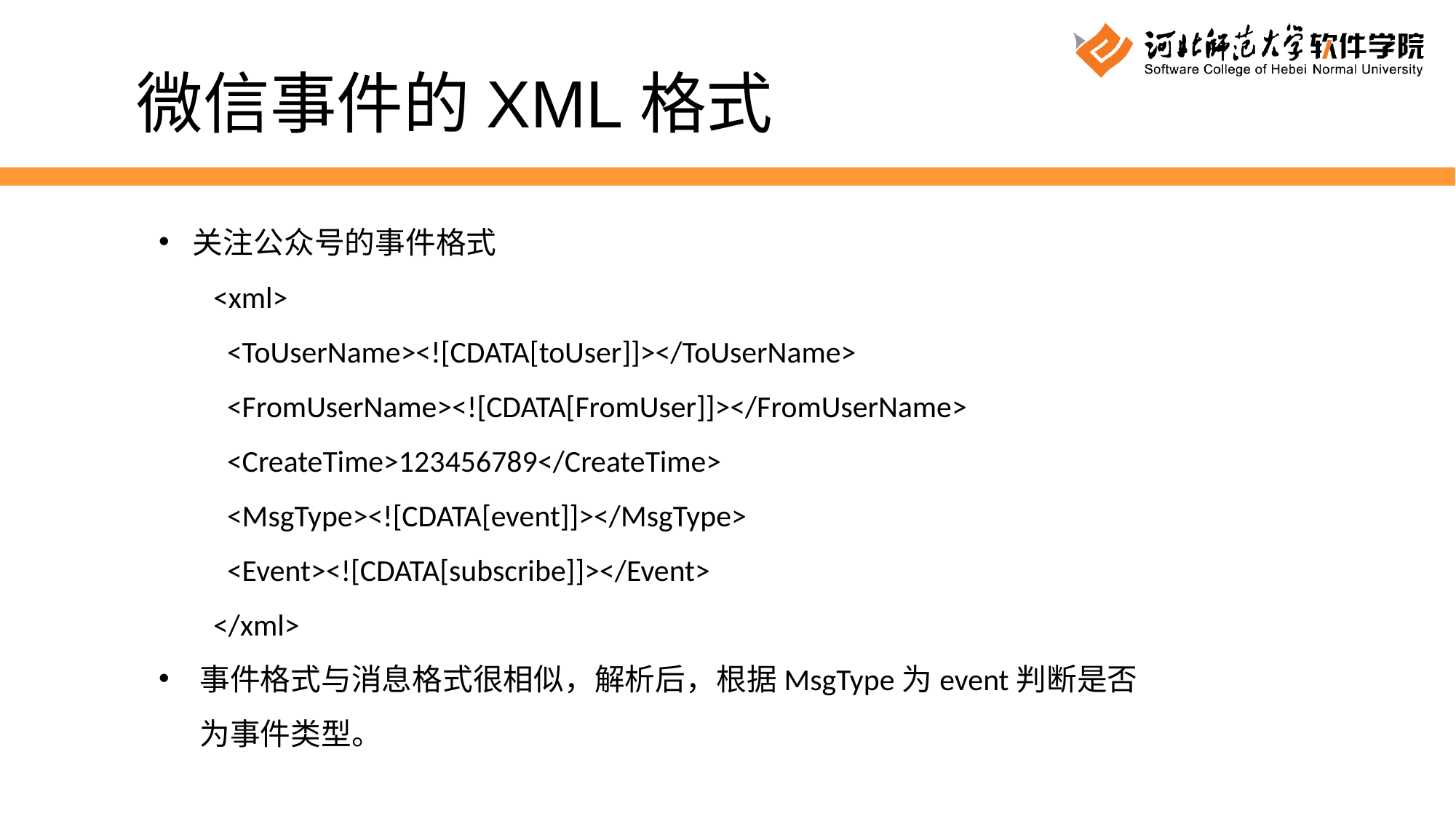

微信事件的XML格式
关注公众号的事件格式
<xml>
  <ToUserName><![CDATA[toUser]]></ToUserName>
  <FromUserName><![CDATA[FromUser]]></FromUserName>
  <CreateTime>123456789</CreateTime>
  <MsgType><![CDATA[event]]></MsgType>
  <Event><![CDATA[subscribe]]></Event>
</xml>
事件格式与消息格式很相似，解析后，根据MsgType为event判断是否为事件类型。